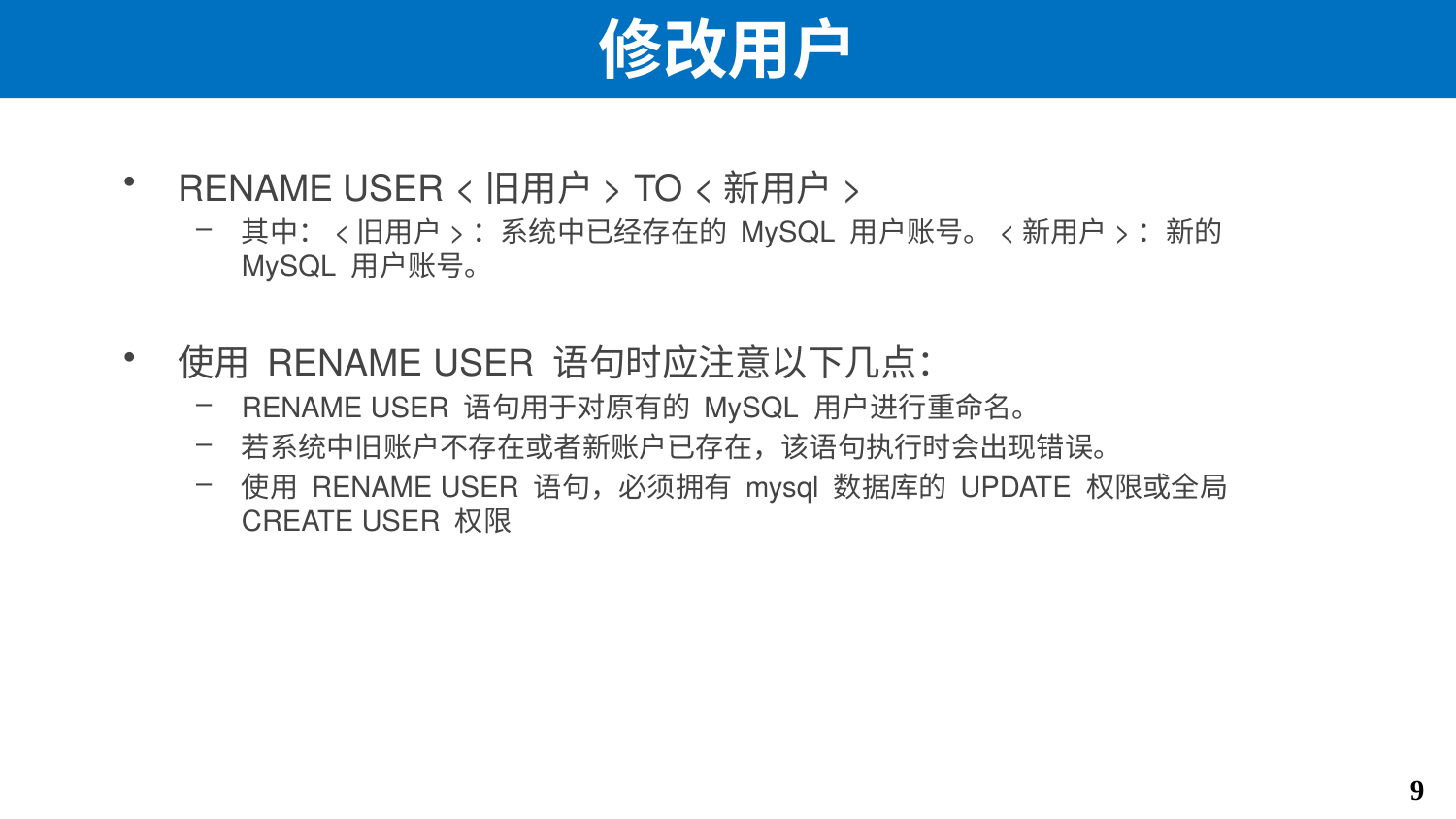

# 修改用户
RENAME USER <旧用户> TO <新用户>
其中：<旧用户>：系统中已经存在的 MySQL 用户账号。<新用户>：新的 MySQL 用户账号。

使用 RENAME USER 语句时应注意以下几点：
RENAME USER 语句用于对原有的 MySQL 用户进行重命名。
若系统中旧账户不存在或者新账户已存在，该语句执行时会出现错误。
使用 RENAME USER 语句，必须拥有 mysql 数据库的 UPDATE 权限或全局 CREATE USER 权限